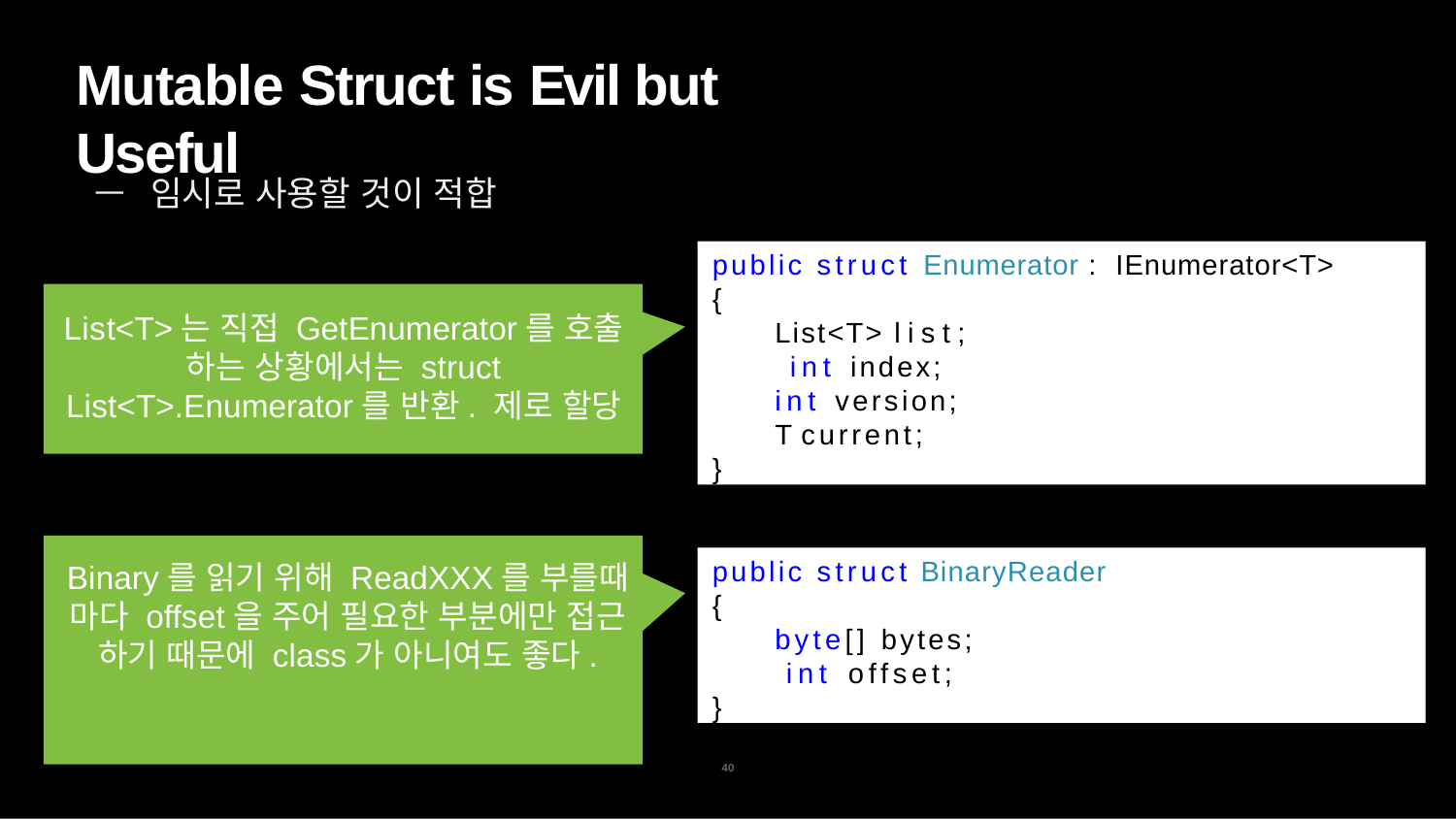

# Mutable Struct is Evil but Useful
—	임시로 사용할 것이 적합
public struct Enumerator : IEnumerator<T>
{
List<T> list;  int index;  int version;  T current;
}

List<T>는 직접 GetEnumerator를 호출 하는 상황에서는 struct List<T>.Enumerator를 반환. 제로 할당

public struct BinaryReader
{
byte[] bytes;  int offset;
}
Binary를 읽기 위해 ReadXXX를 부를때 마다 offset을 주어 필요한 부분에만 접근 하기 때문에 class가 아니여도 좋다.
40